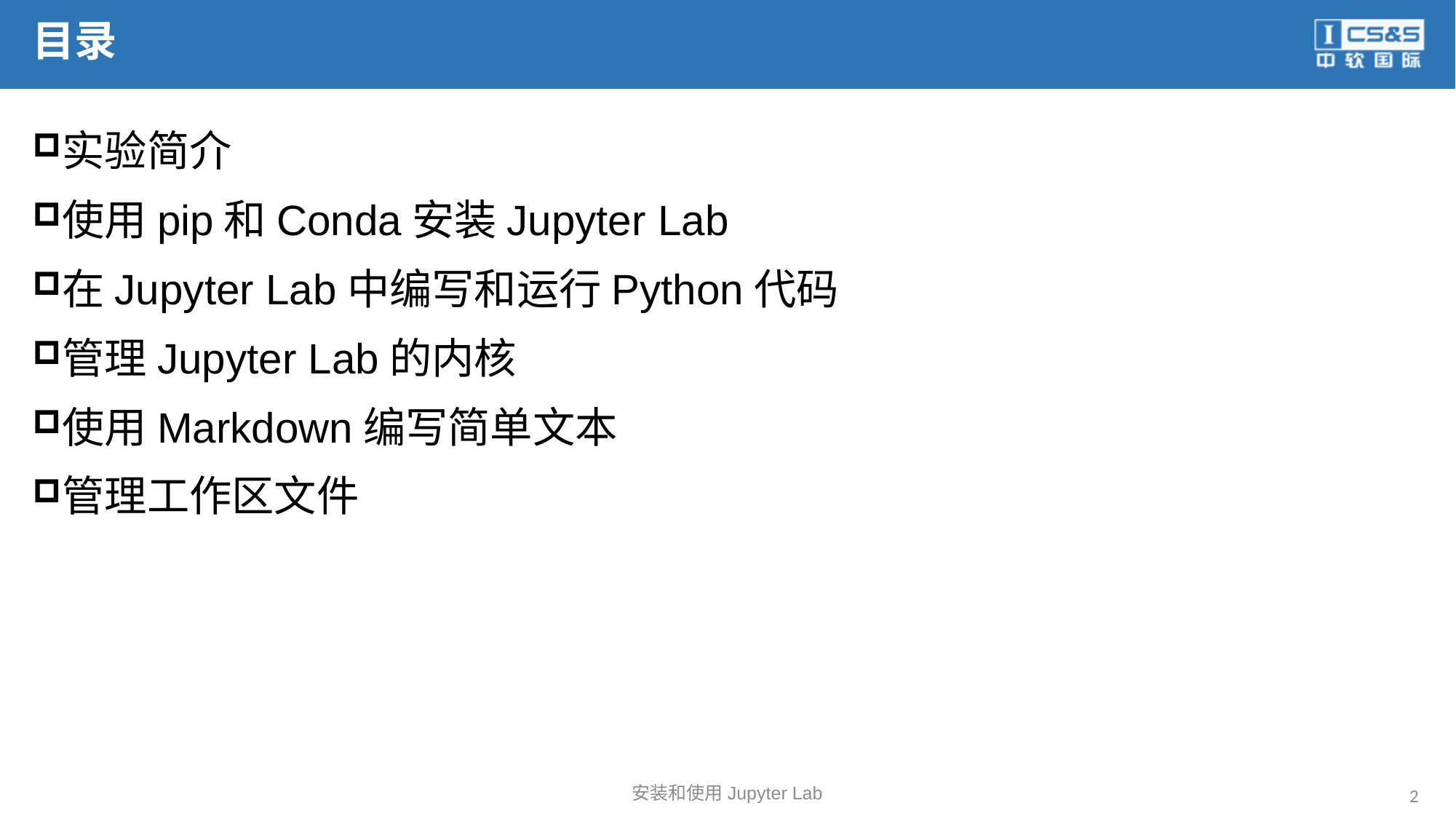

# 目录
实验简介
使用pip和Conda安装Jupyter Lab
在Jupyter Lab中编写和运行Python代码
管理Jupyter Lab的内核
使用Markdown编写简单文本
管理工作区文件
安装和使用Jupyter Lab
2